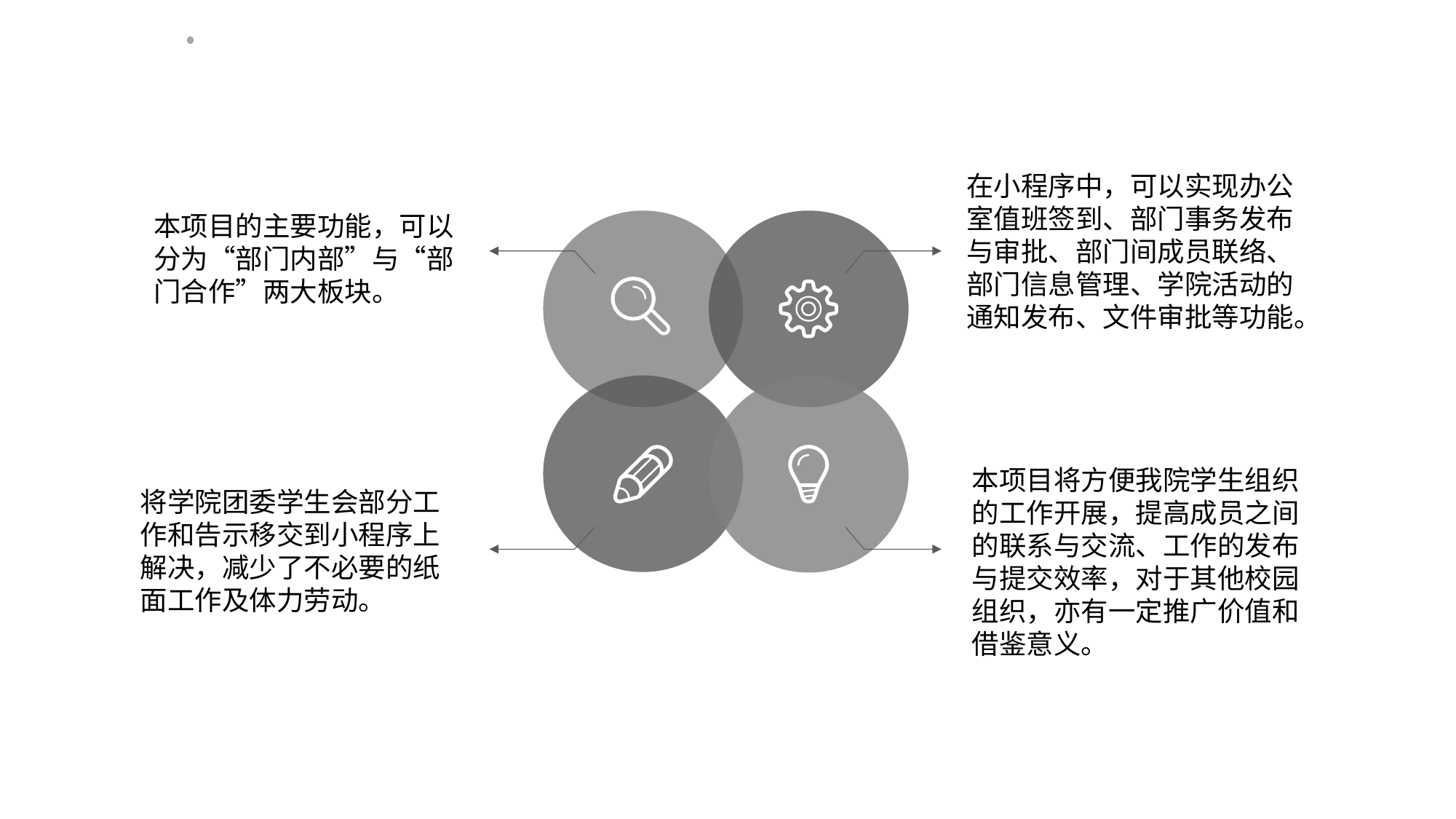

在小程序中，可以实现办公室值班签到、部门事务发布与审批、部门间成员联络、部门信息管理、学院活动的通知发布、文件审批等功能。
本项目的主要功能，可以分为“部门内部”与“部门合作”两大板块。

本项目将方便我院学生组织的工作开展，提高成员之间的联系与交流、工作的发布与提交效率，对于其他校园组织，亦有一定推广价值和借鉴意义。
将学院团委学生会部分工作和告示移交到小程序上解决，减少了不必要的纸面工作及体力劳动。